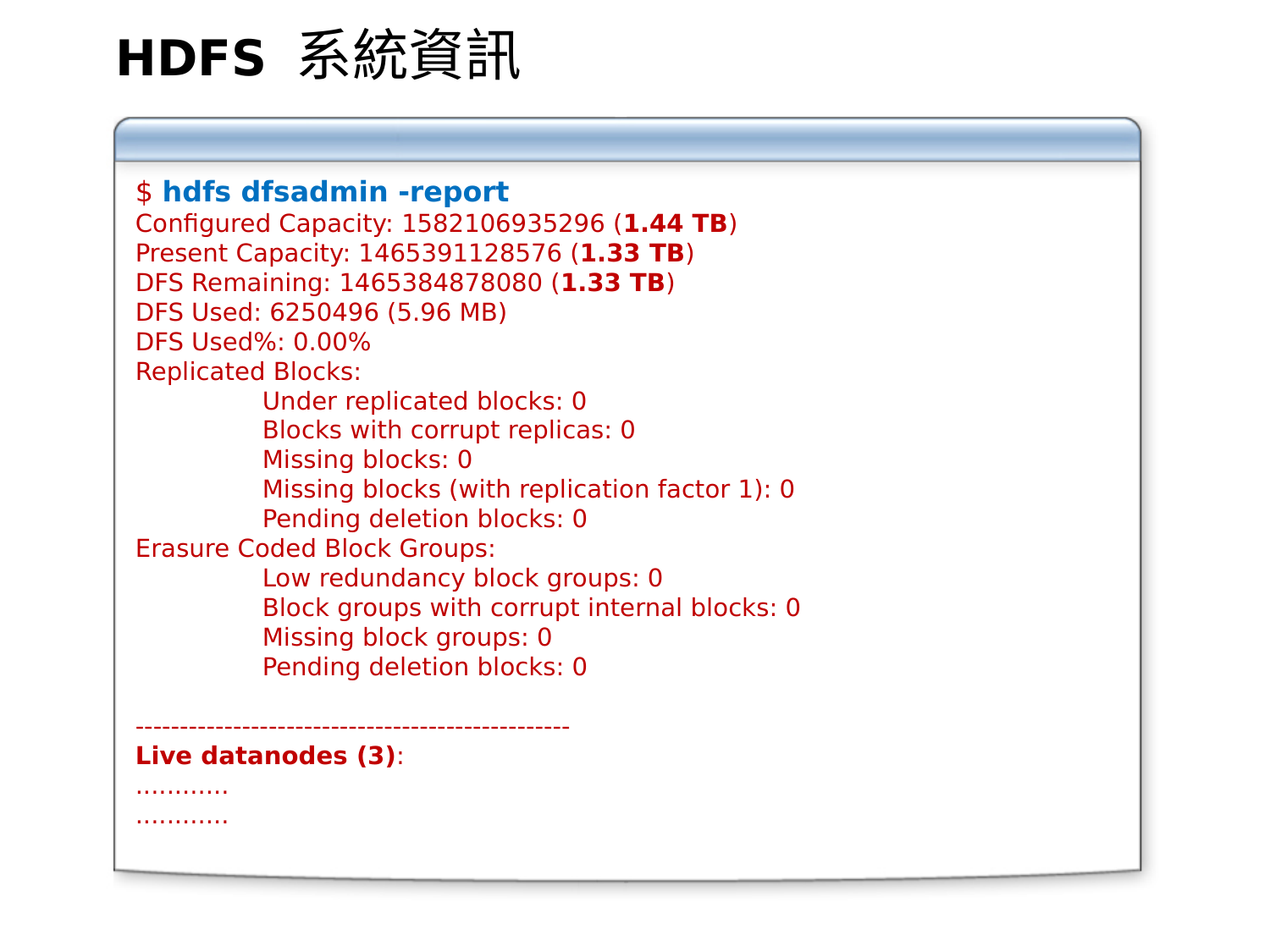

HDFS 系統資訊
$ hdfs dfsadmin -report
Configured Capacity: 1582106935296 (1.44 TB)
Present Capacity: 1465391128576 (1.33 TB)
DFS Remaining: 1465384878080 (1.33 TB)
DFS Used: 6250496 (5.96 MB)
DFS Used%: 0.00%
Replicated Blocks:
	Under replicated blocks: 0
	Blocks with corrupt replicas: 0
	Missing blocks: 0
	Missing blocks (with replication factor 1): 0
	Pending deletion blocks: 0
Erasure Coded Block Groups:
	Low redundancy block groups: 0
	Block groups with corrupt internal blocks: 0
	Missing block groups: 0
	Pending deletion blocks: 0

-------------------------------------------------
Live datanodes (3):
............
............